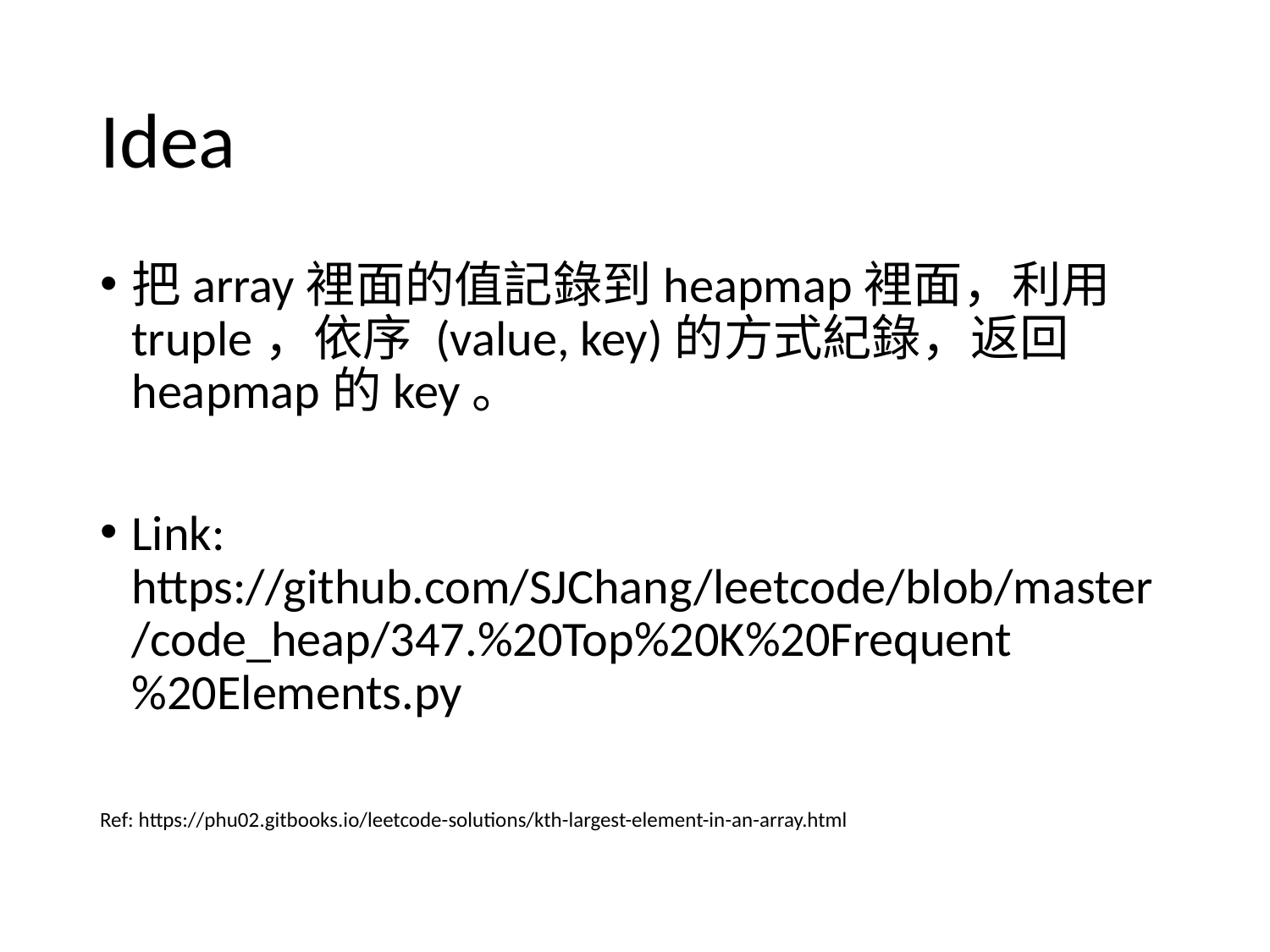

# Idea
把array裡面的值記錄到heapmap裡面，利用truple，依序 (value, key)的方式紀錄，返回heapmap的key。

Link: https://github.com/SJChang/leetcode/blob/master/code_heap/347.%20Top%20K%20Frequent%20Elements.py

Ref: https://phu02.gitbooks.io/leetcode-solutions/kth-largest-element-in-an-array.html